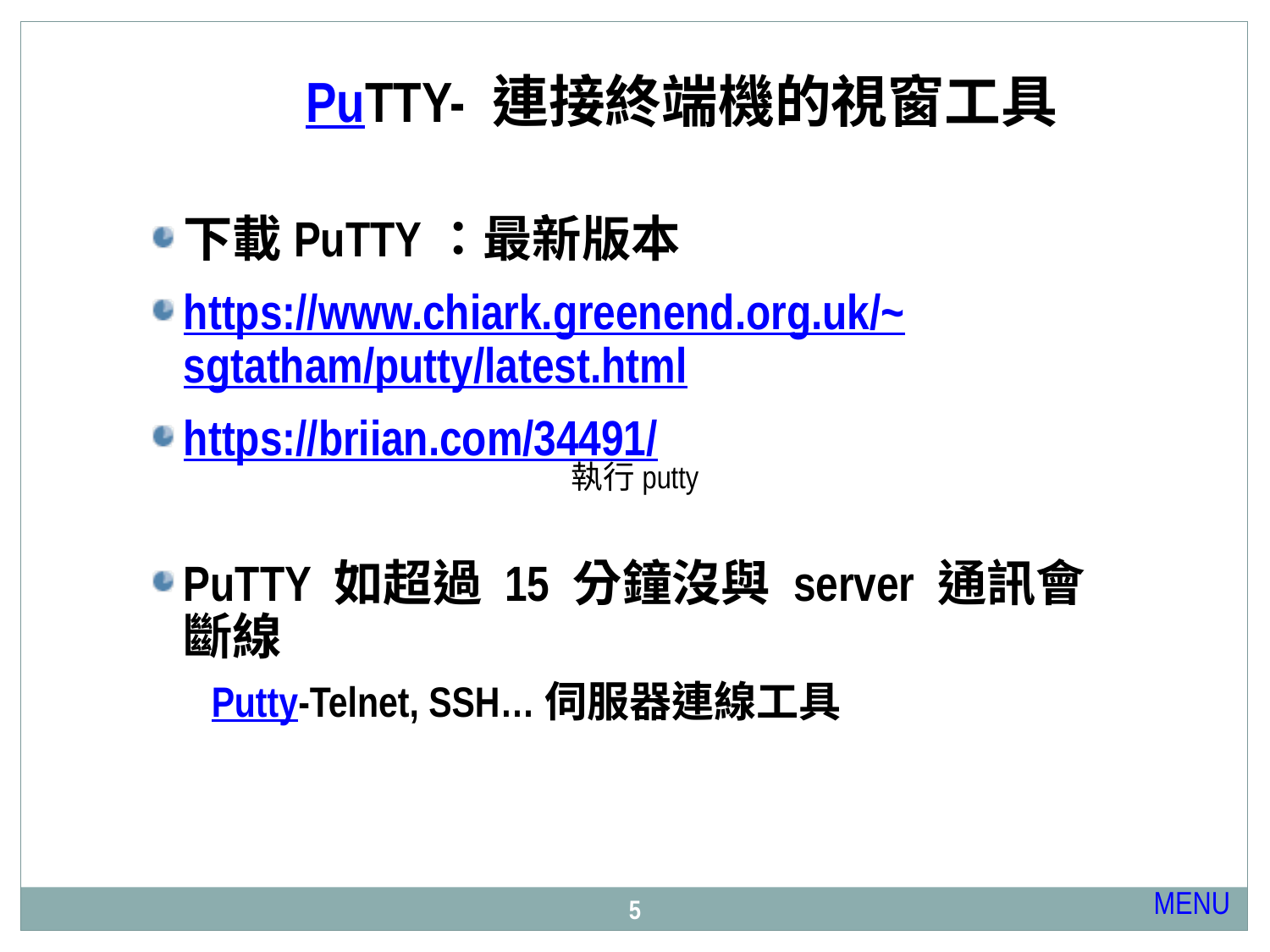

PuTTY- 連接終端機的視窗工具
下載PuTTY：最新版本
https://www.chiark.greenend.org.uk/~sgtatham/putty/latest.html
https://briian.com/34491/

PuTTY 如超過 15 分鐘沒與 server 通訊會斷線

執行putty
 Putty-Telnet, SSH…伺服器連線工具

5